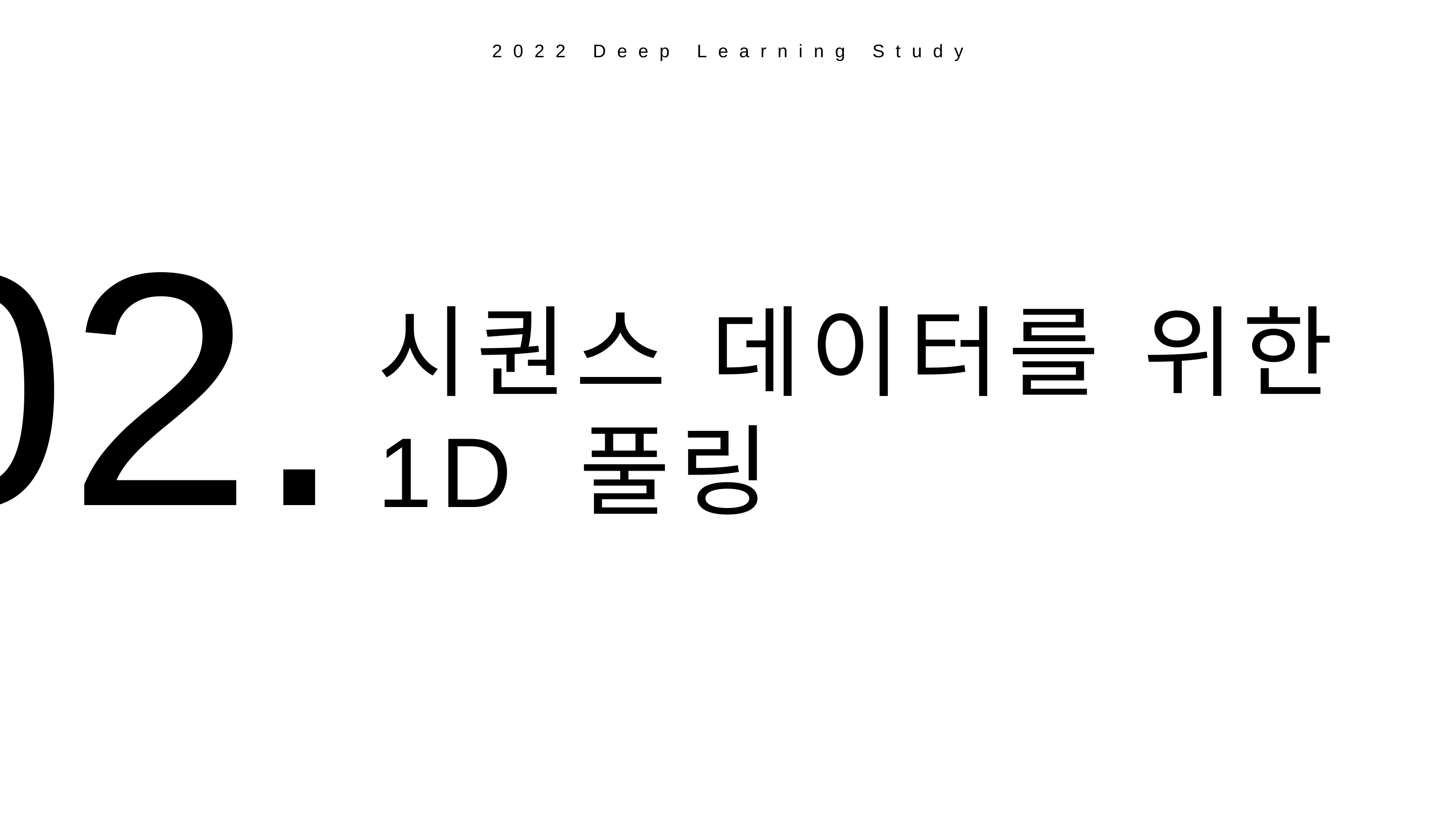

2022 Deep Learning Study
02.
시퀀스 데이터를 위한 1D 풀링